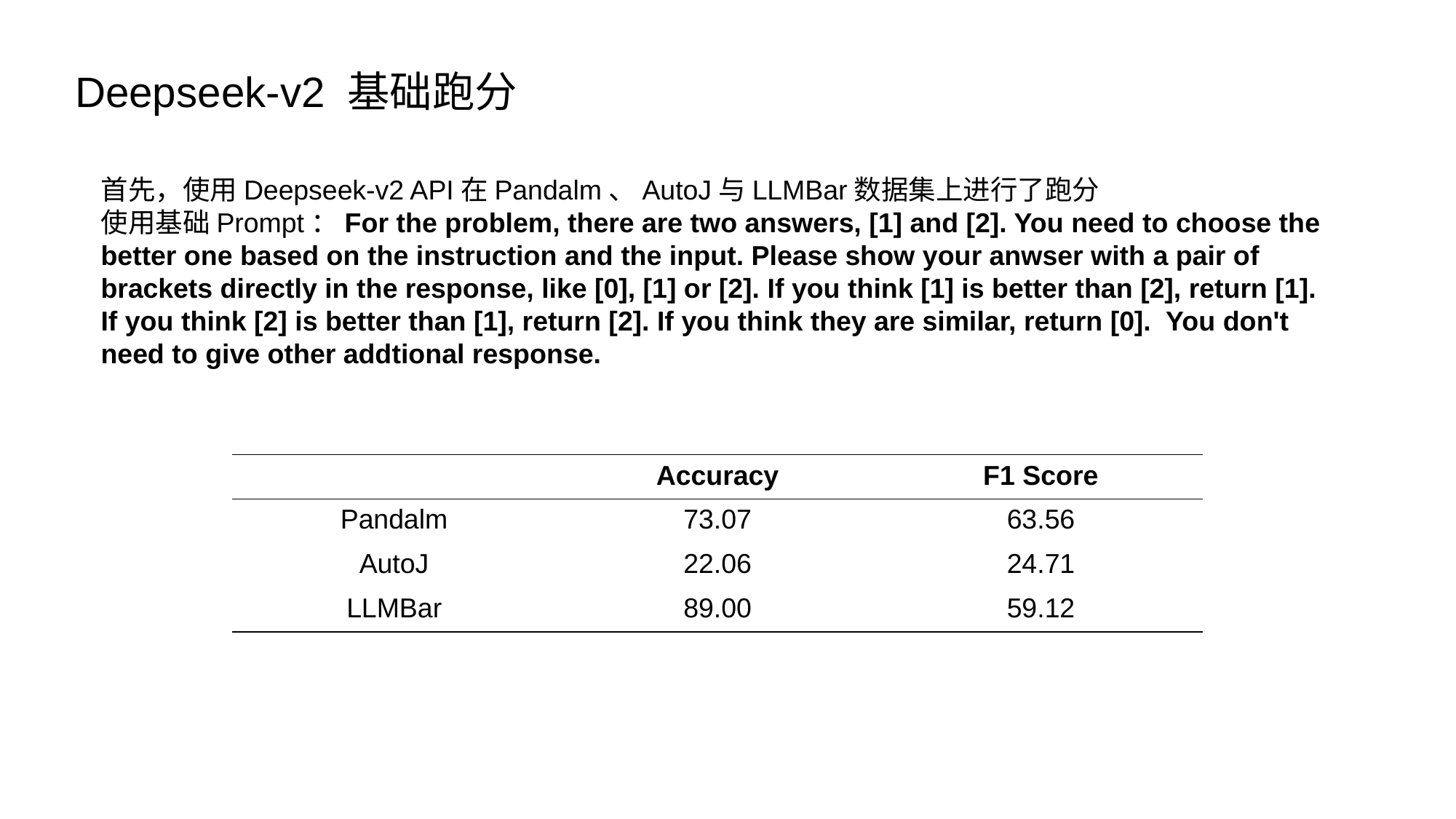

Deepseek-v2 基础跑分
首先，使用Deepseek-v2 API在Pandalm、AutoJ与LLMBar数据集上进行了跑分
使用基础Prompt：For the problem, there are two answers, [1] and [2]. You need to choose the better one based on the instruction and the input. Please show your anwser with a pair of brackets directly in the response, like [0], [1] or [2]. If you think [1] is better than [2], return [1]. If you think [2] is better than [1], return [2]. If you think they are similar, return [0].  You don't need to give other addtional response.

|  | Accuracy | F1 Score |
| --- | --- | --- |
| Pandalm | 73.07 | 63.56 |
| AutoJ | 22.06 | 24.71 |
| LLMBar | 89.00 | 59.12 |